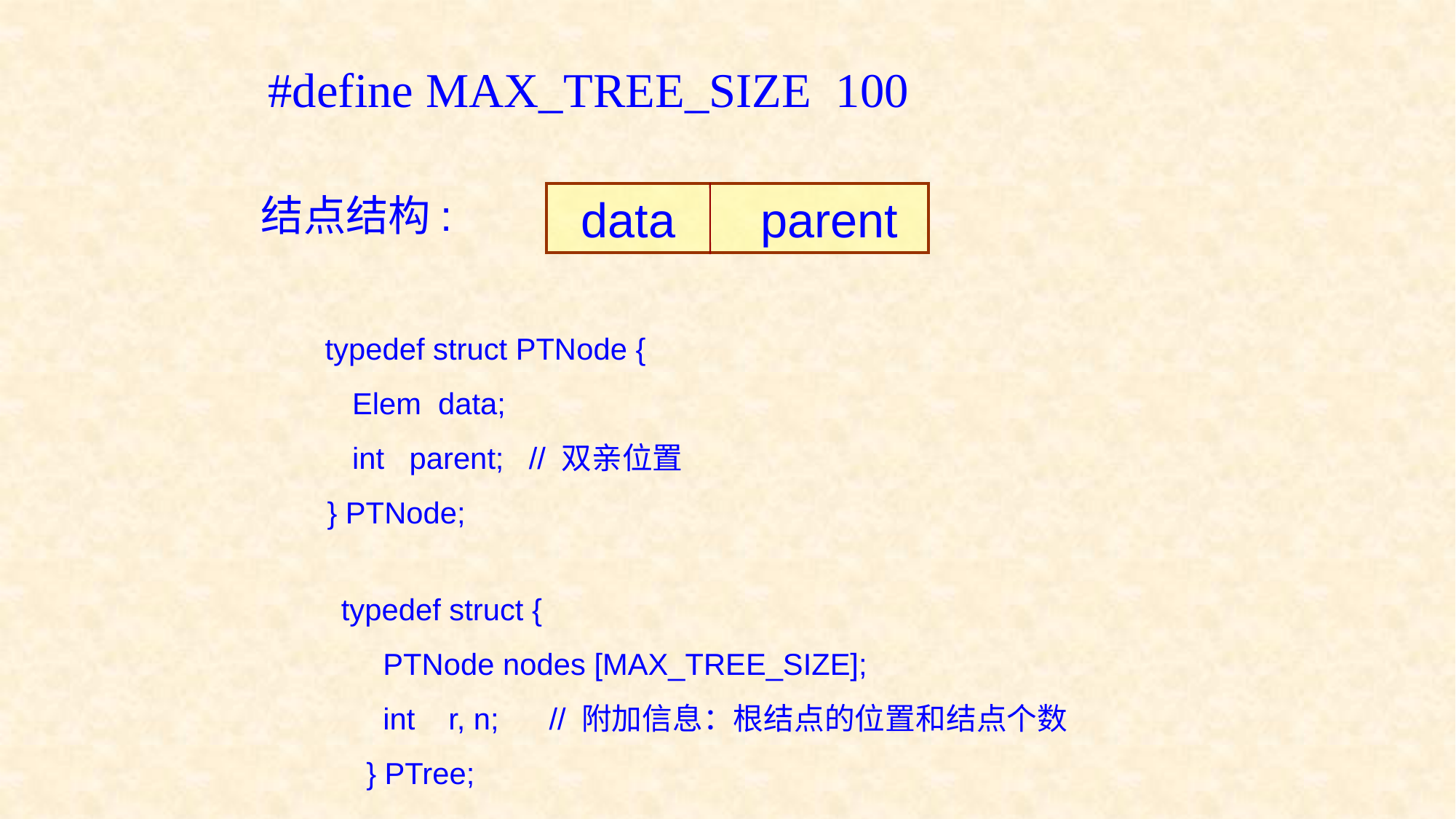

#define MAX_TREE_SIZE  100
结点结构:
  data       parent

   typedef struct PTNode {
      Elem  data;
      int   parent;   // 双亲位置
   } PTNode;
typedef struct {
     PTNode nodes [MAX_TREE_SIZE];
     int    r, n;      // 附加信息：根结点的位置和结点个数
   } PTree;